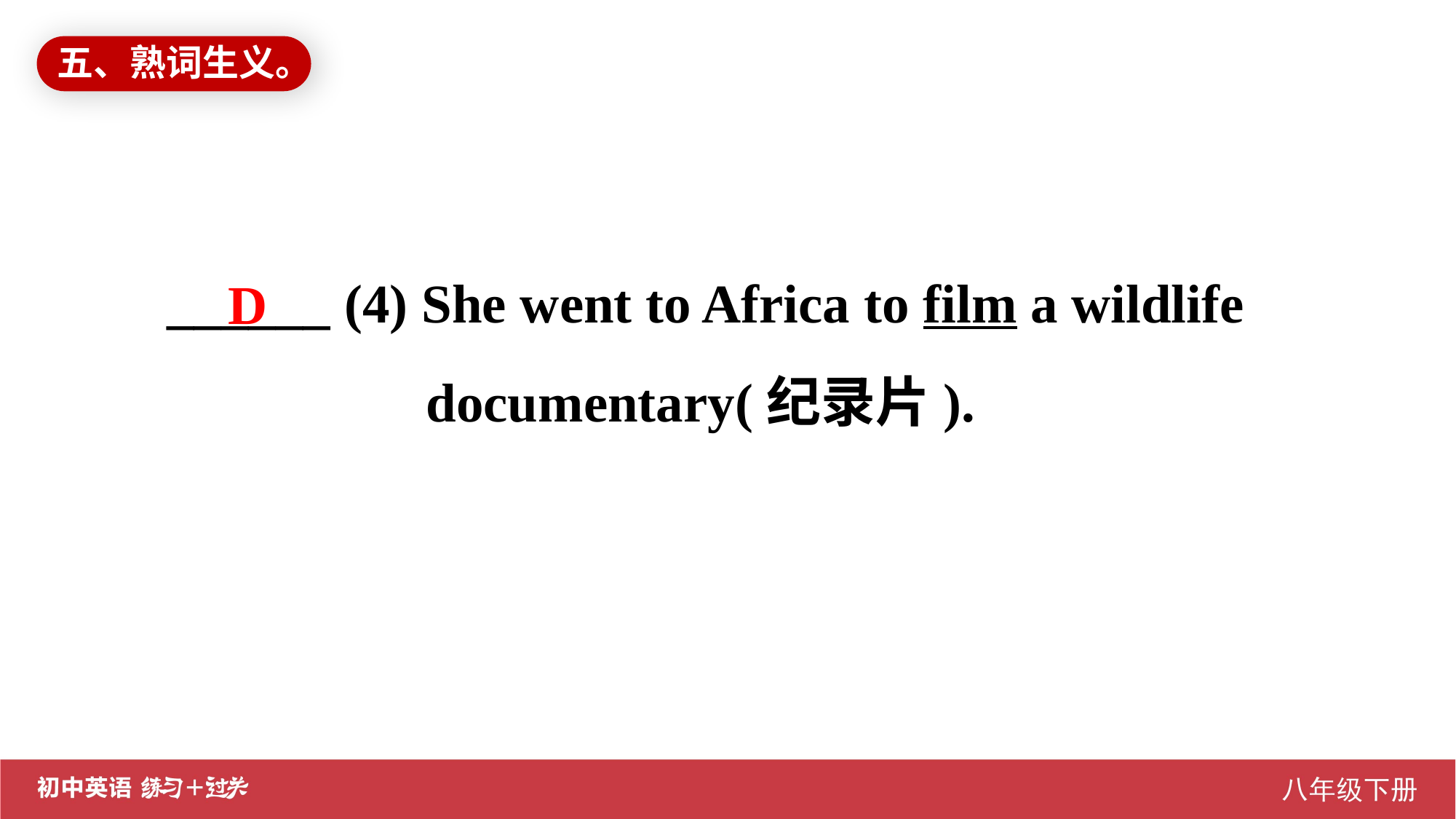

五、熟词生义。

______ (4) She went to Africa to film a wildlife
                   documentary(纪录片).
D